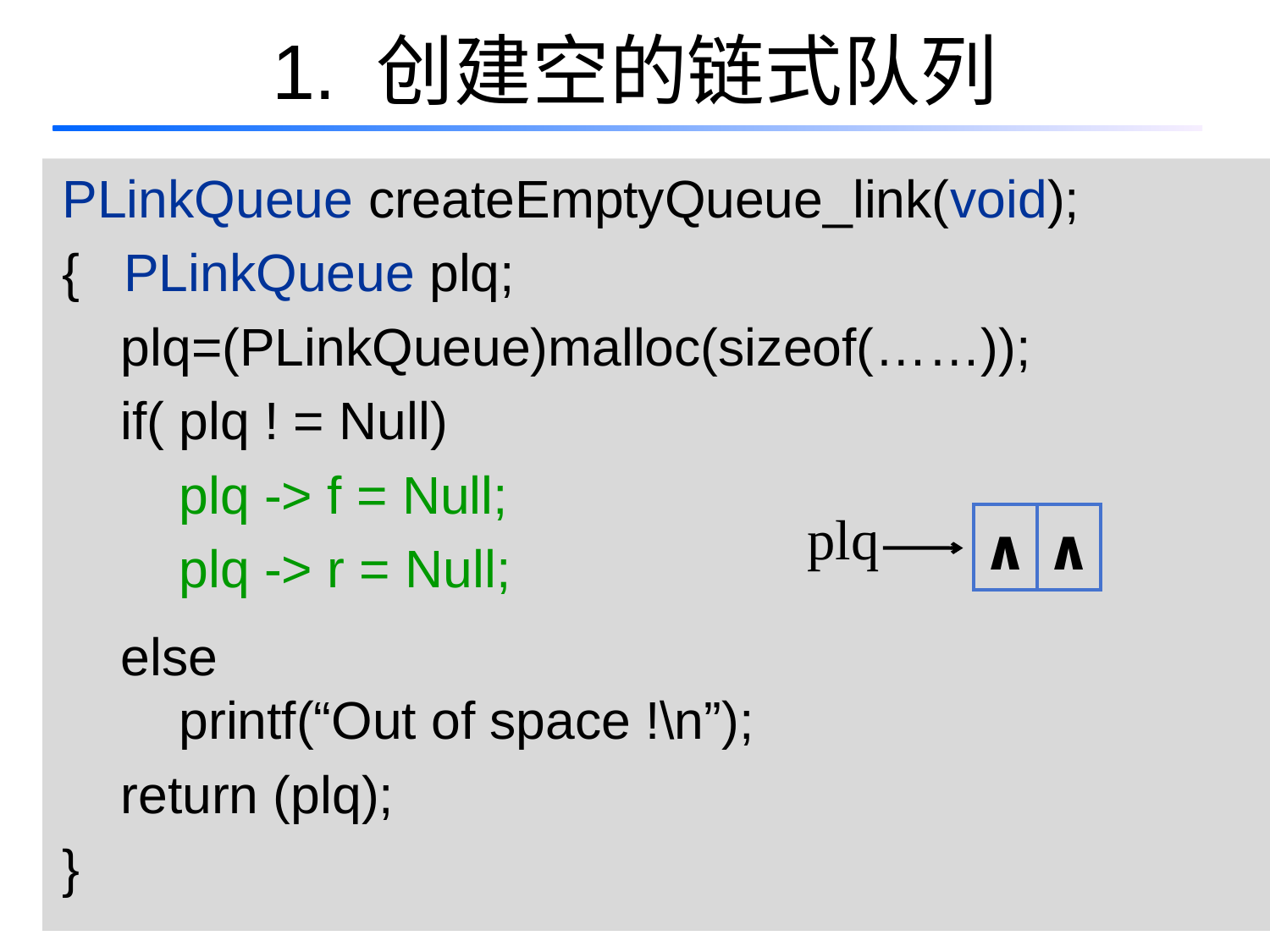

# 1. 创建空的链式队列

PLinkQueue createEmptyQueue_link(void);
{   PLinkQueue plq;
    plq=(PLinkQueue)malloc(sizeof(……));
    if( plq ! = Null)
        plq -> f = Null;
        plq -> r = Null;
    else
        printf(“Out of space !\n”);
    return (plq);
}
plq
∧
∧